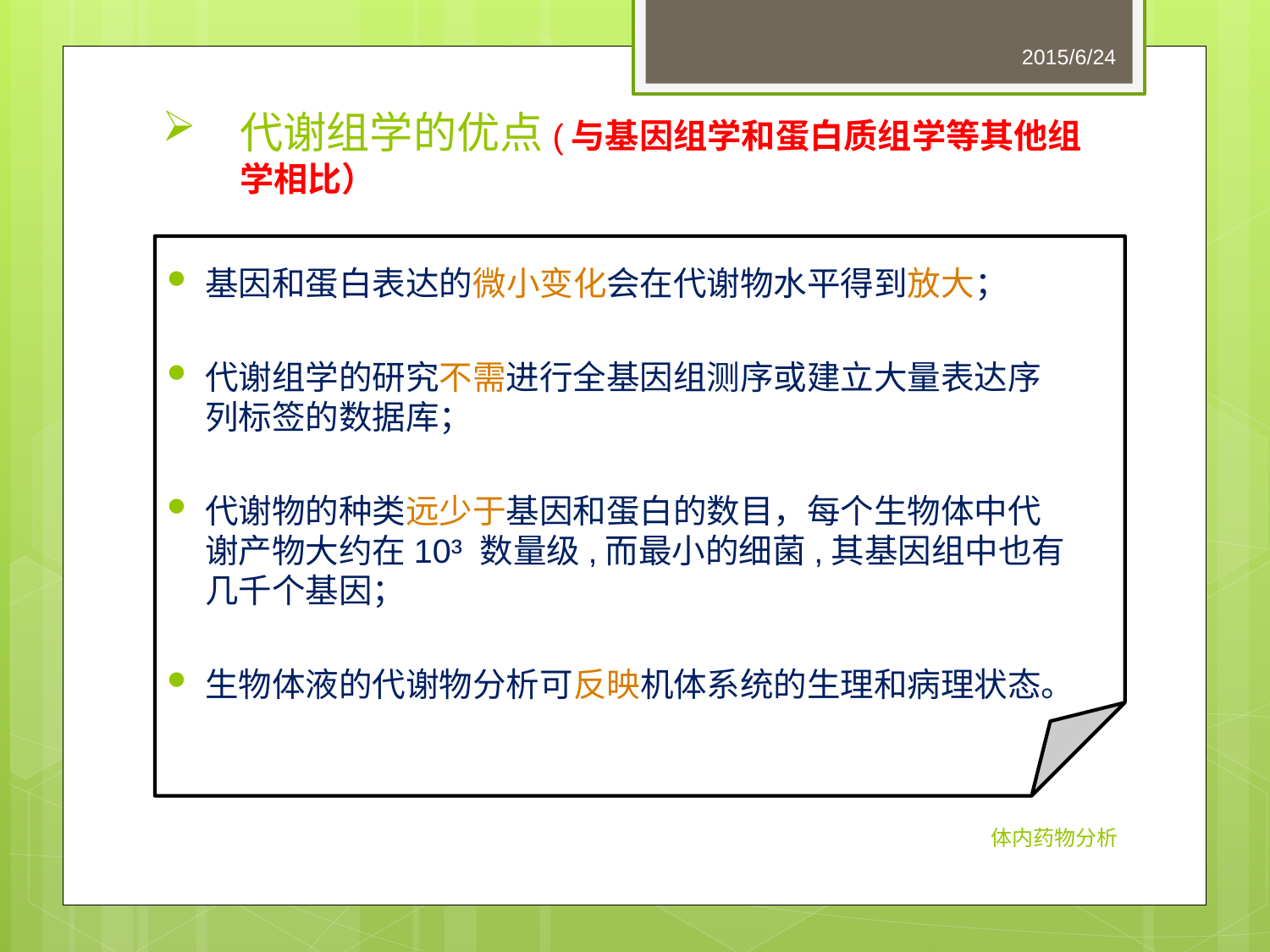

2015/6/24
# 代谢组学的优点(与基因组学和蛋白质组学等其他组学相比）

基因和蛋白表达的微小变化会在代谢物水平得到放大；

代谢组学的研究不需进行全基因组测序或建立大量表达序列标签的数据库；

代谢物的种类远少于基因和蛋白的数目，每个生物体中代谢产物大约在10³ 数量级,而最小的细菌,其基因组中也有几千个基因；

生物体液的代谢物分析可反映机体系统的生理和病理状态。
体内药物分析